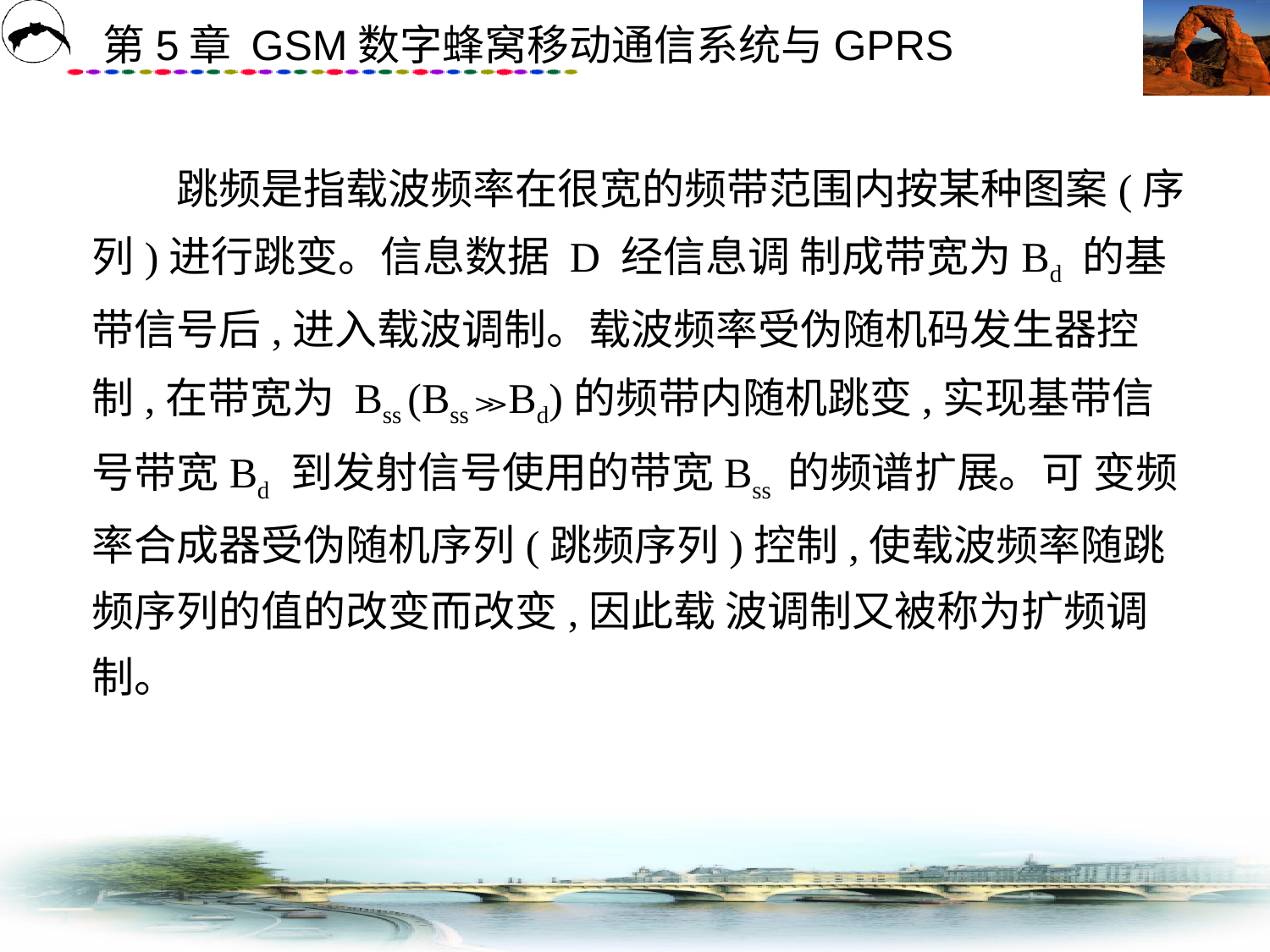

# 跳频是指载波频率在很宽的频带范围内按某种图案(序列)进行跳变。信息数据 D 经信息调 制成带宽为Bd 的基带信号后,进入载波调制。载波频率受伪随机码发生器控制,在带宽为 Bss (Bss ≫Bd)的频带内随机跳变,实现基带信号带宽Bd 到发射信号使用的带宽Bss 的频谱扩展。可 变频率合成器受伪随机序列(跳频序列)控制,使载波频率随跳频序列的值的改变而改变,因此载 波调制又被称为扩频调制。